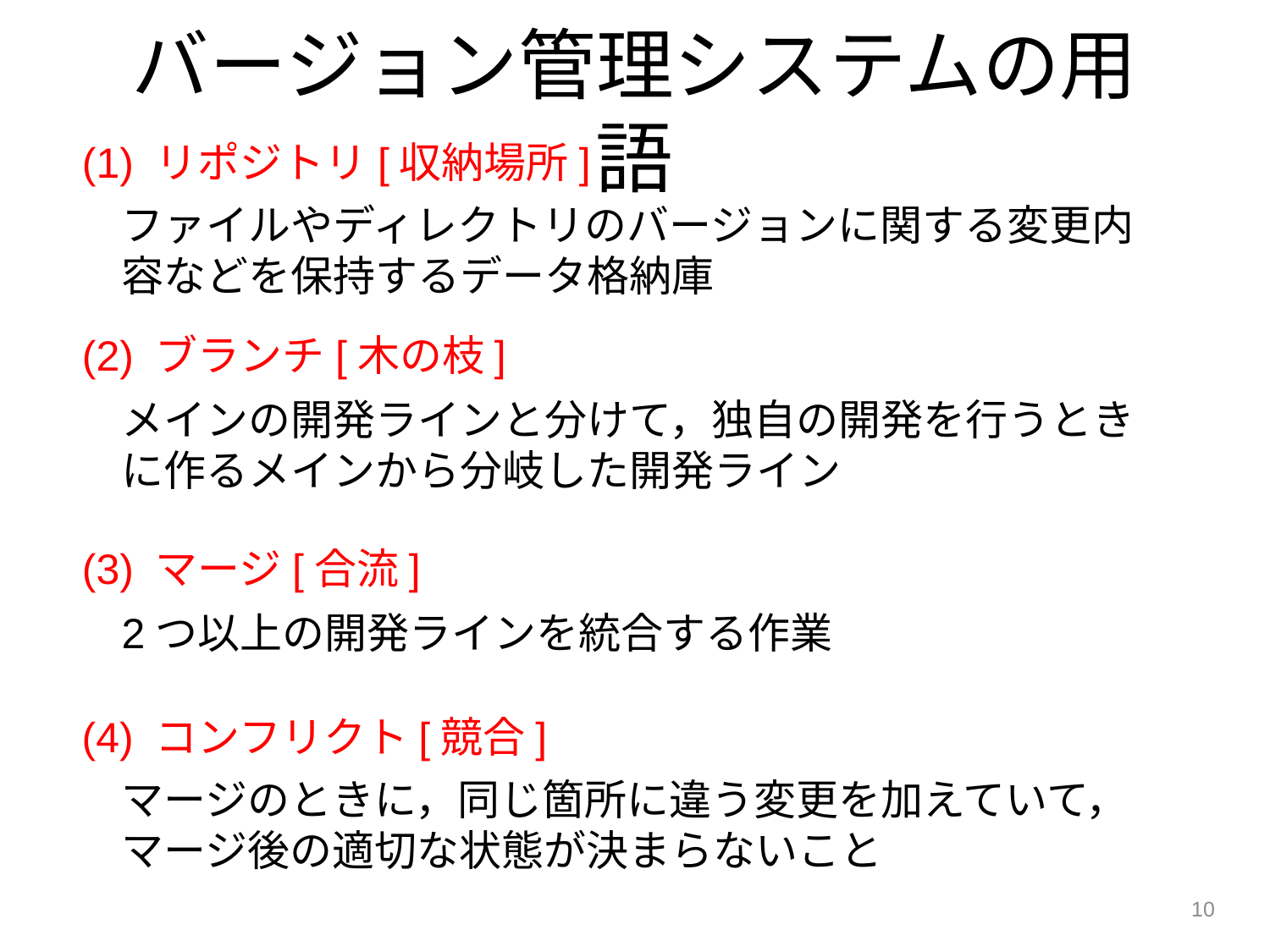

バージョン管理システムの用語
(1) リポジトリ[収納場所]
ファイルやディレクトリのバージョンに関する変更内容などを保持するデータ格納庫
(2) ブランチ[木の枝]
メインの開発ラインと分けて，独自の開発を行うときに作るメインから分岐した開発ライン
(3) マージ[合流]
2つ以上の開発ラインを統合する作業
(4) コンフリクト[競合]
マージのときに，同じ箇所に違う変更を加えていて，マージ後の適切な状態が決まらないこと
10